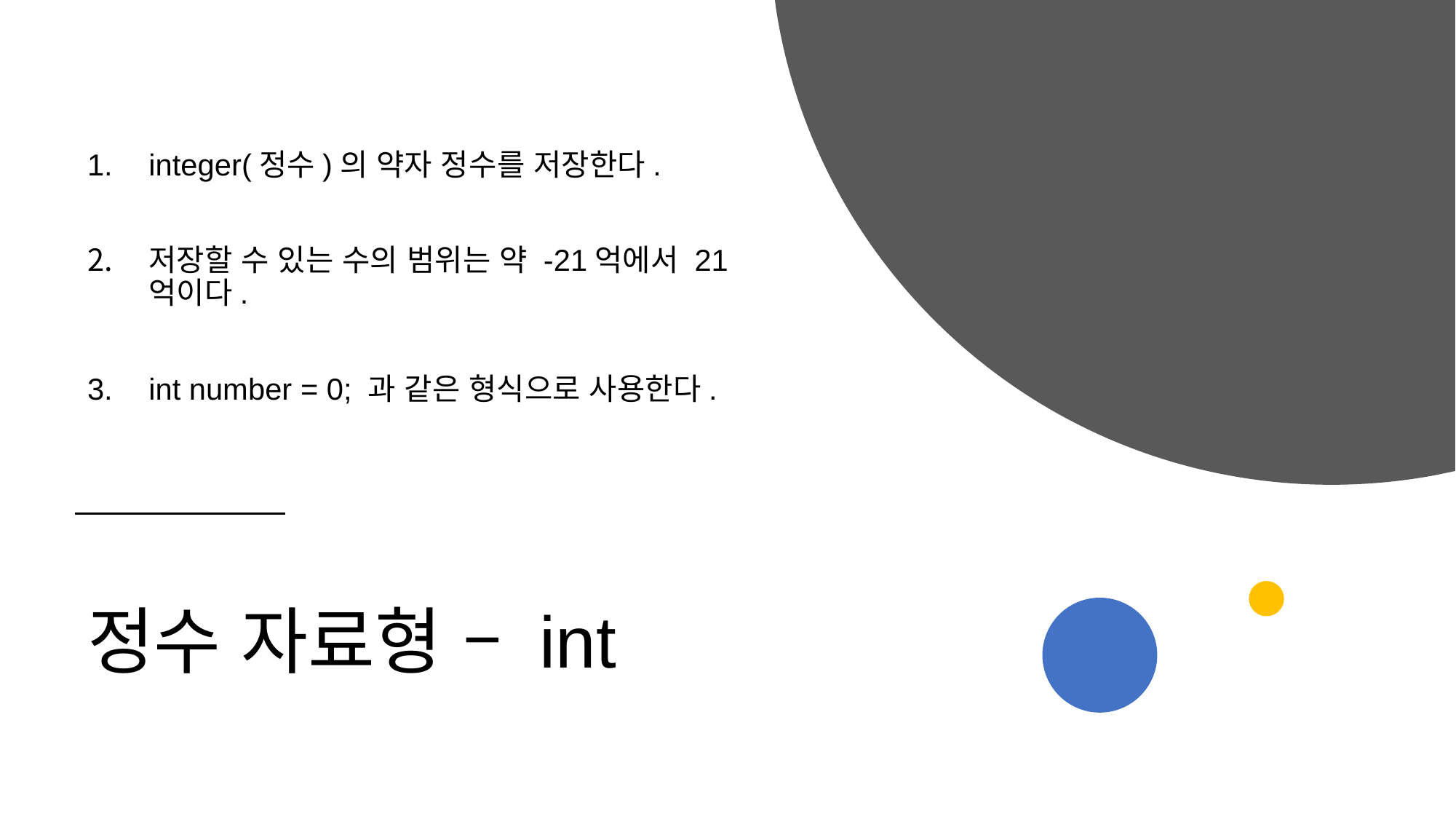

integer(정수)의 약자 정수를 저장한다.

저장할 수 있는 수의 범위는 약 -21억에서 21억이다.

int number = 0; 과 같은 형식으로 사용한다.
# 정수 자료형 – int